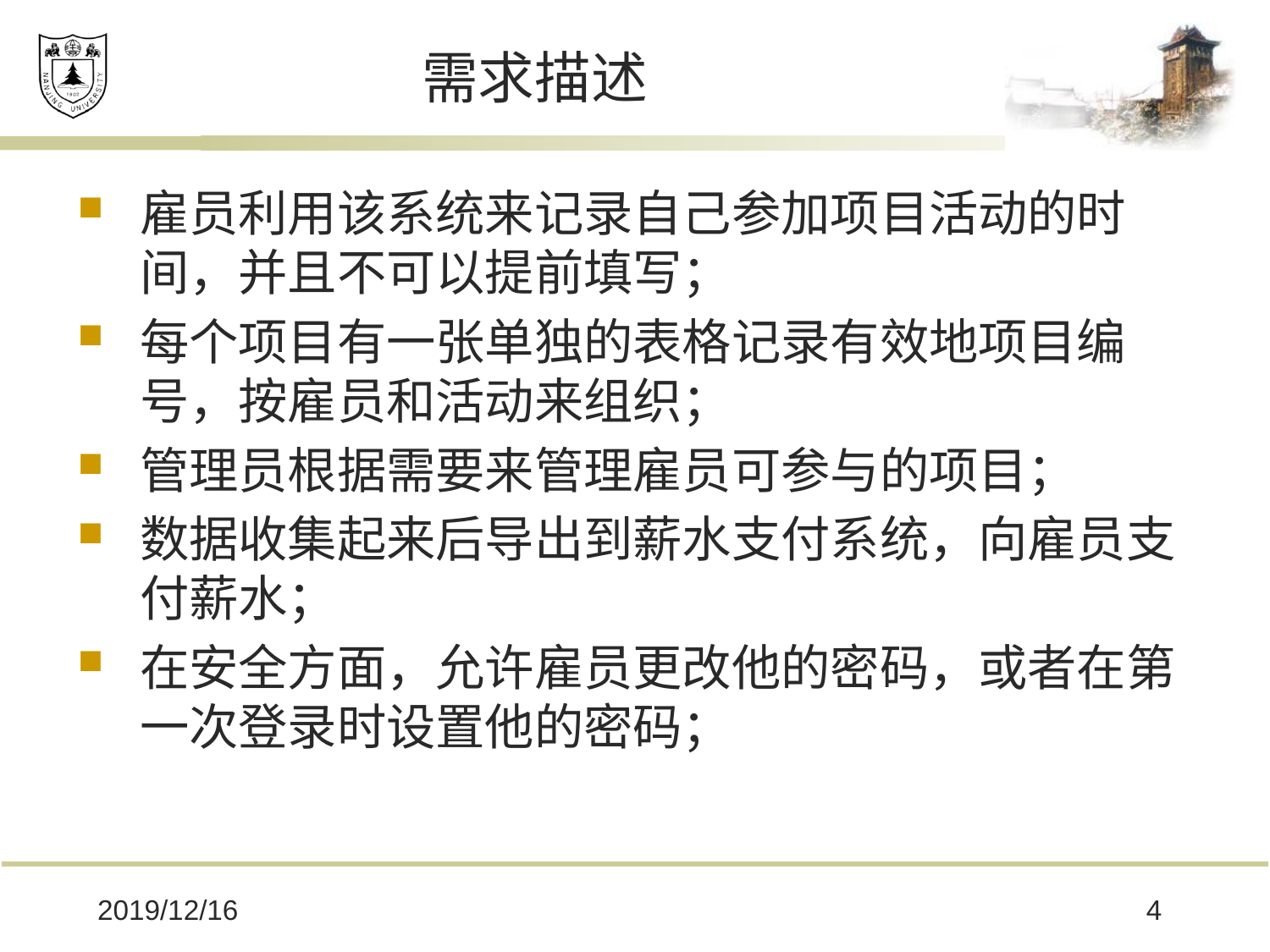

# 需求描述
雇员利用该系统来记录自己参加项目活动的时间，并且不可以提前填写；
每个项目有一张单独的表格记录有效地项目编号，按雇员和活动来组织；
管理员根据需要来管理雇员可参与的项目；
数据收集起来后导出到薪水支付系统，向雇员支付薪水；
在安全方面，允许雇员更改他的密码，或者在第一次登录时设置他的密码；

2019/12/16
4